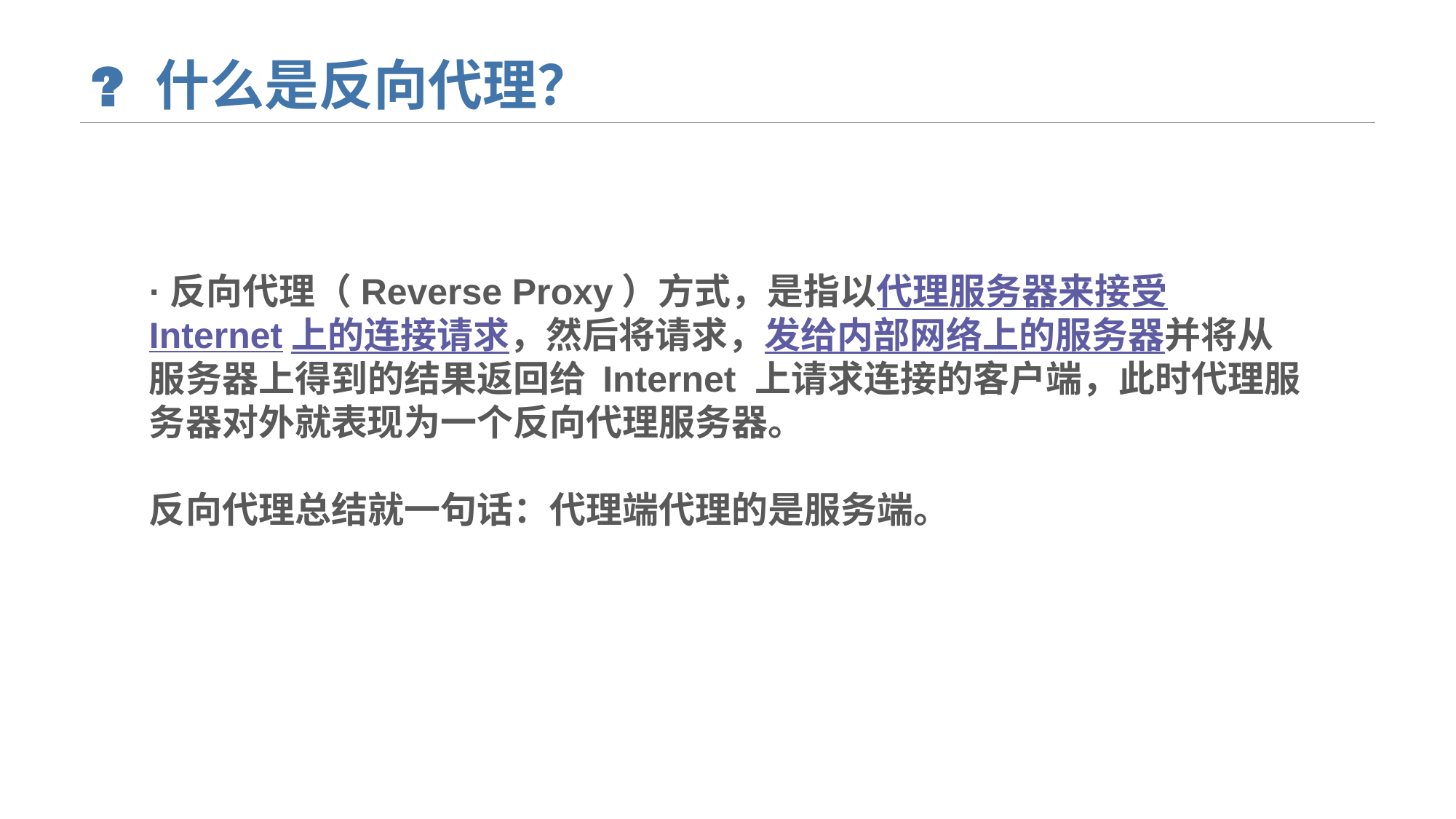

# ? 什么是反向代理？
·反向代理（Reverse Proxy）方式，是指以代理服务器来接受 Internet上的连接请求，然后将请求，发给内部网络上的服务器并将从服务器上得到的结果返回给 Internet 上请求连接的客户端，此时代理服务器对外就表现为一个反向代理服务器。

反向代理总结就一句话：代理端代理的是服务端。
11